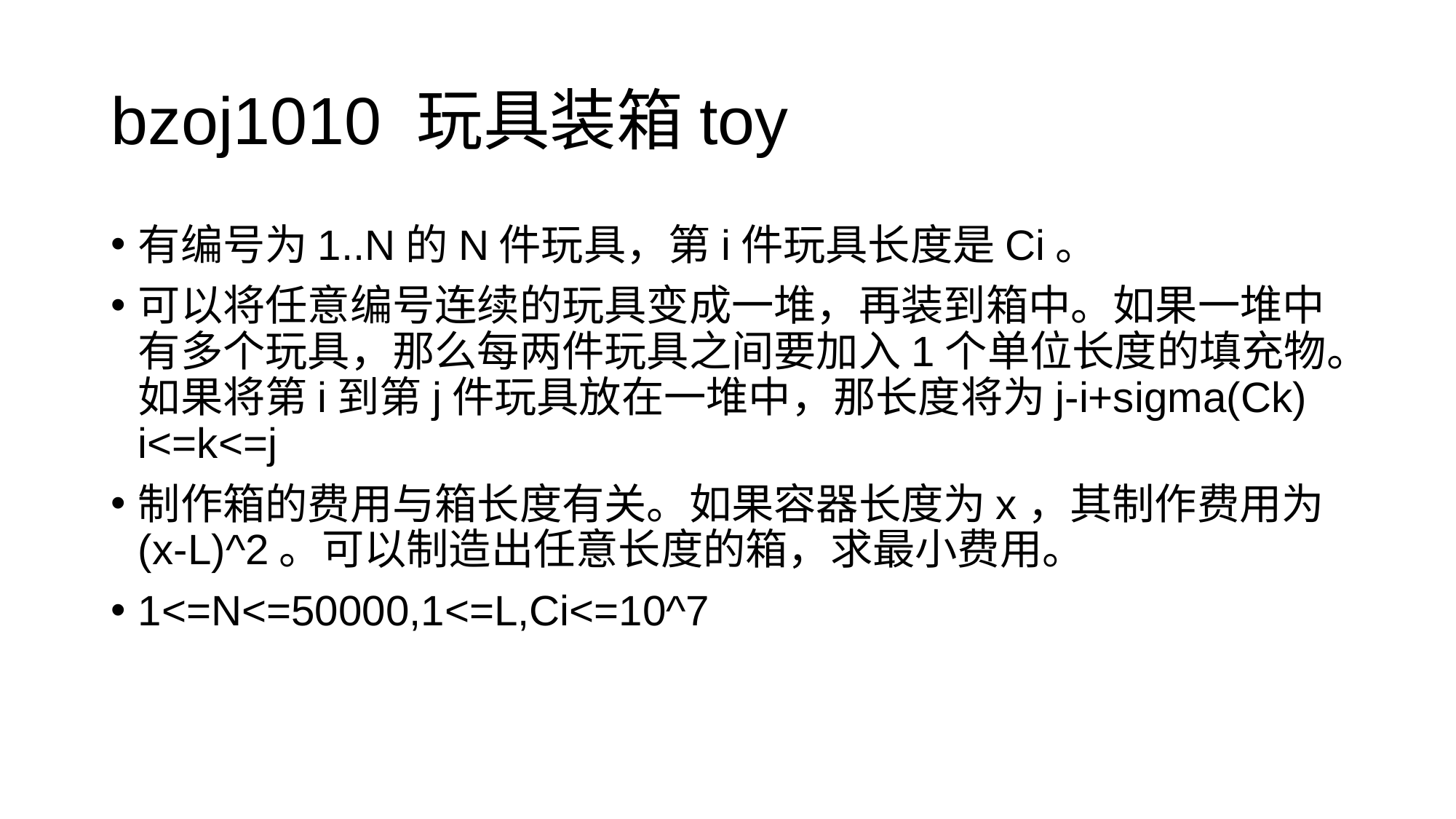

# bzoj1010 玩具装箱toy
有编号为1..N的N件玩具，第i件玩具长度是Ci。
可以将任意编号连续的玩具变成一堆，再装到箱中。如果一堆中有多个玩具，那么每两件玩具之间要加入1个单位长度的填充物。如果将第i到第j件玩具放在一堆中，那长度将为j-i+sigma(Ck) i<=k<=j
制作箱的费用与箱长度有关。如果容器长度为x，其制作费用为(x-L)^2。可以制造出任意长度的箱，求最小费用。
1<=N<=50000,1<=L,Ci<=10^7